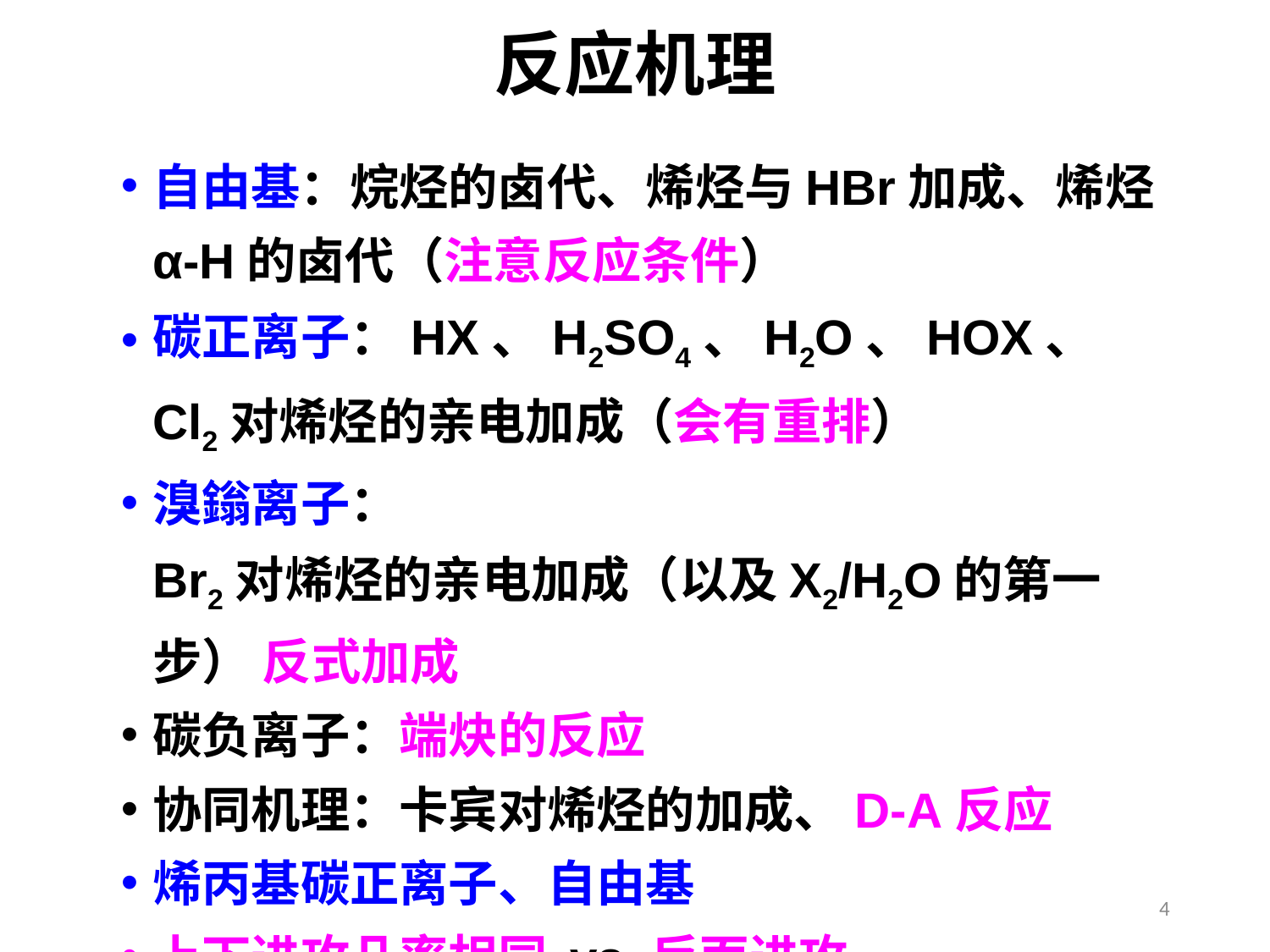

# 反应机理
自由基：烷烃的卤代、烯烃与HBr加成、烯烃α-H的卤代（注意反应条件）
碳正离子：HX、H2SO4、H2O、HOX、 Cl2对烯烃的亲电加成（会有重排）
溴鎓离子： Br2对烯烃的亲电加成（以及X2/H2O的第一步） 反式加成
碳负离子：端炔的反应
协同机理：卡宾对烯烃的加成、D-A反应
烯丙基碳正离子、自由基
上下进攻几率相同 vs 反面进攻
4